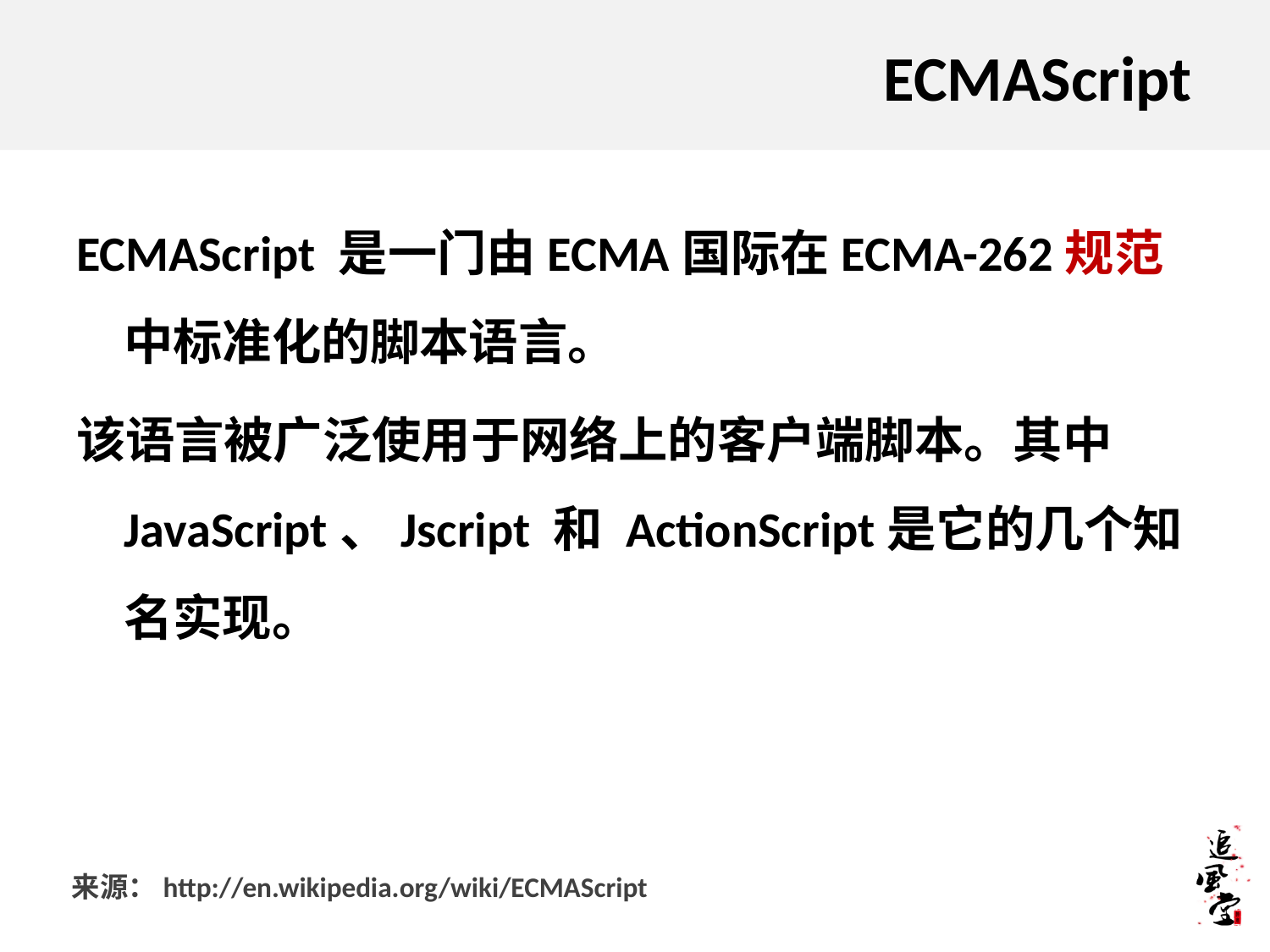

# ECMAScript
ECMAScript 是一门由ECMA国际在ECMA-262规范中标准化的脚本语言。
该语言被广泛使用于网络上的客户端脚本。其中JavaScript、Jscript 和 ActionScript是它的几个知名实现。
来源：http://en.wikipedia.org/wiki/ECMAScript